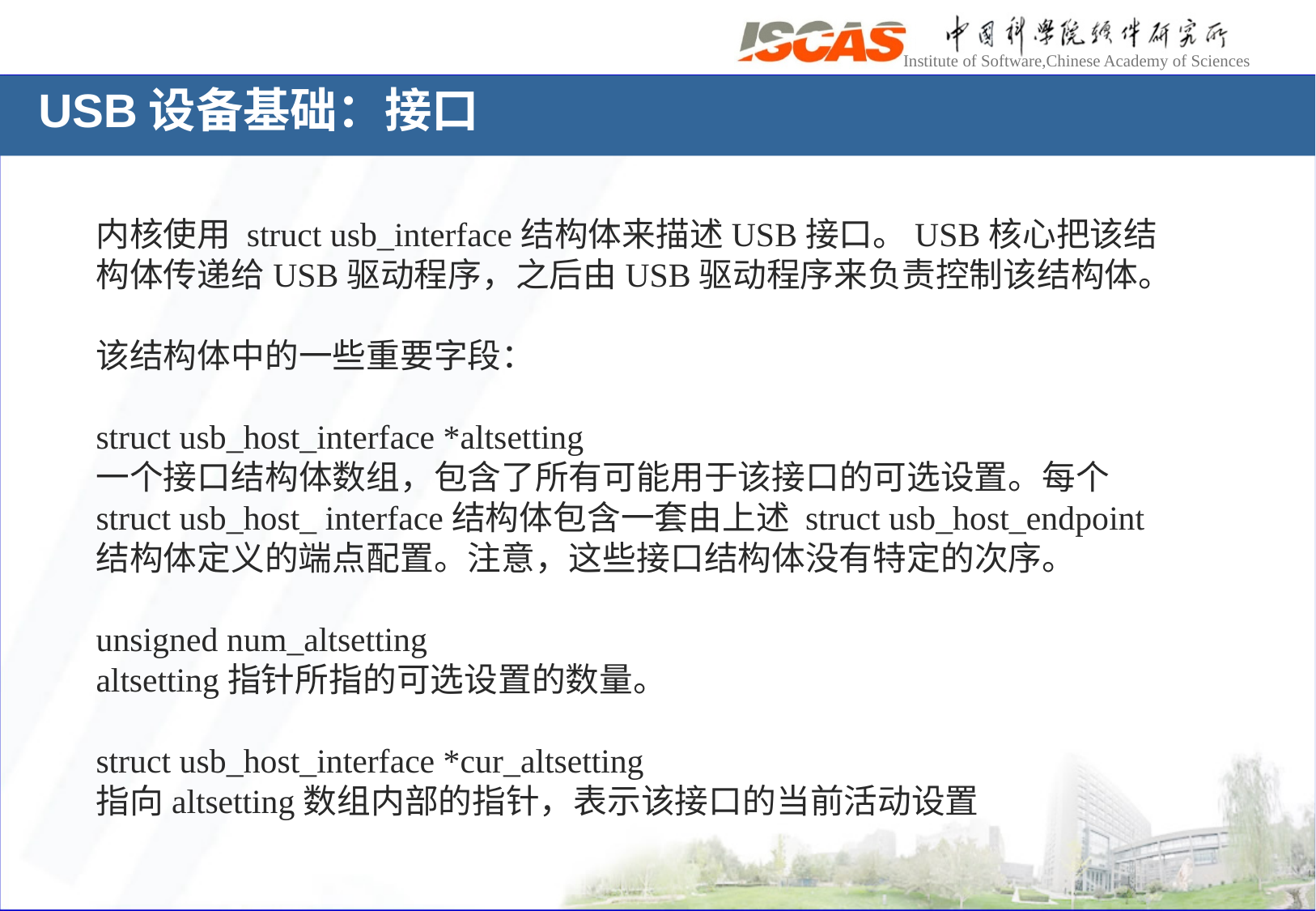

# USB设备基础：接口
内核使用 struct usb_interface结构体来描述USB接口。USB核心把该结构体传递给USB驱动程序，之后由USB驱动程序来负责控制该结构体。

该结构体中的一些重要字段：

struct usb_host_interface *altsetting
一个接口结构体数组，包含了所有可能用于该接口的可选设置。每个 struct usb_host_ interface结构体包含一套由上述 struct usb_host_endpoint结构体定义的端点配置。注意，这些接口结构体没有特定的次序。

unsigned num_altsetting
altsetting指针所指的可选设置的数量。

struct usb_host_interface *cur_altsetting
指向altsetting数组内部的指针，表示该接口的当前活动设置